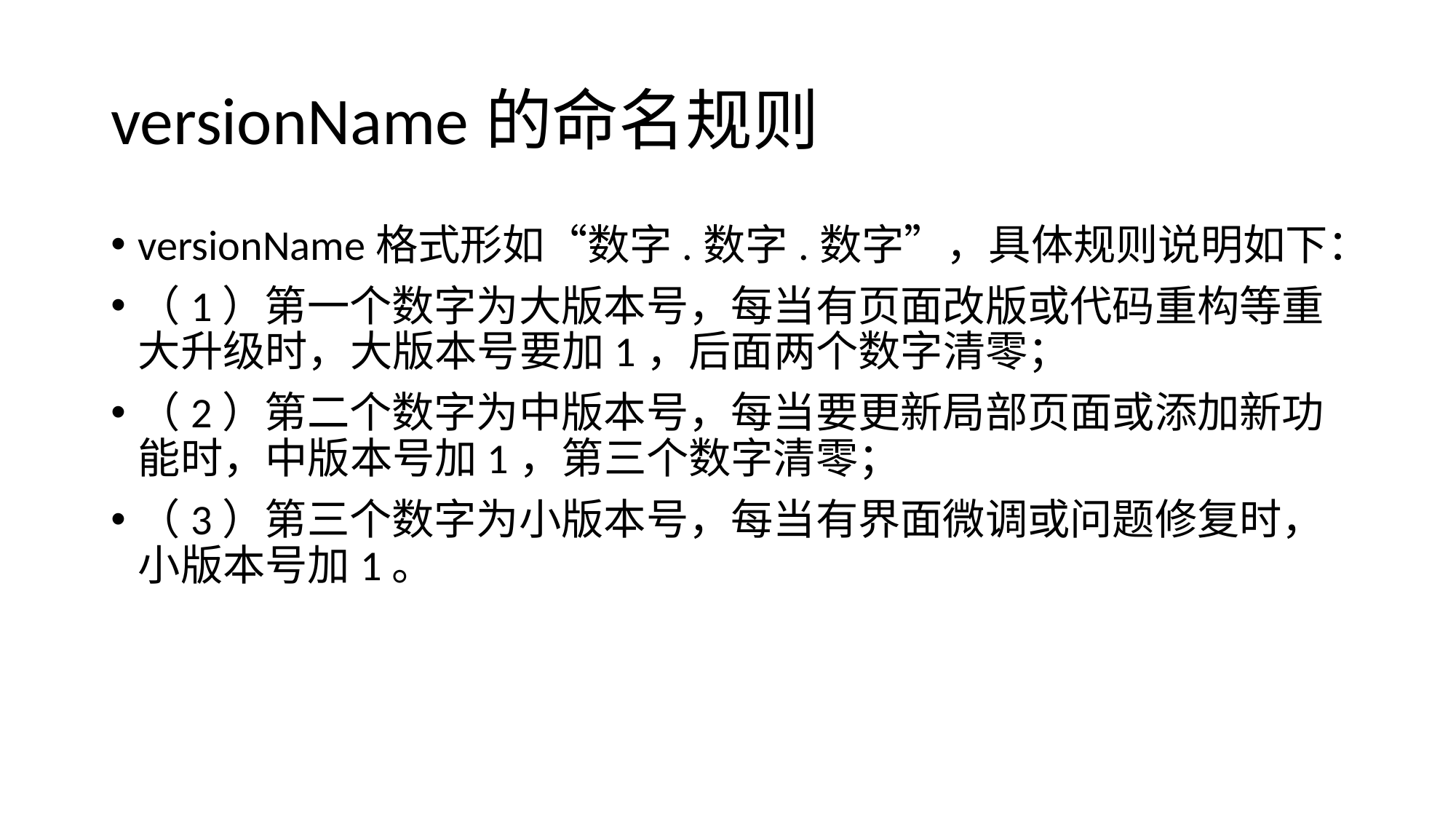

# versionName的命名规则
versionName格式形如“数字.数字.数字”，具体规则说明如下：
（1）第一个数字为大版本号，每当有页面改版或代码重构等重大升级时，大版本号要加1，后面两个数字清零；
（2）第二个数字为中版本号，每当要更新局部页面或添加新功能时，中版本号加1，第三个数字清零；
（3）第三个数字为小版本号，每当有界面微调或问题修复时，小版本号加1。